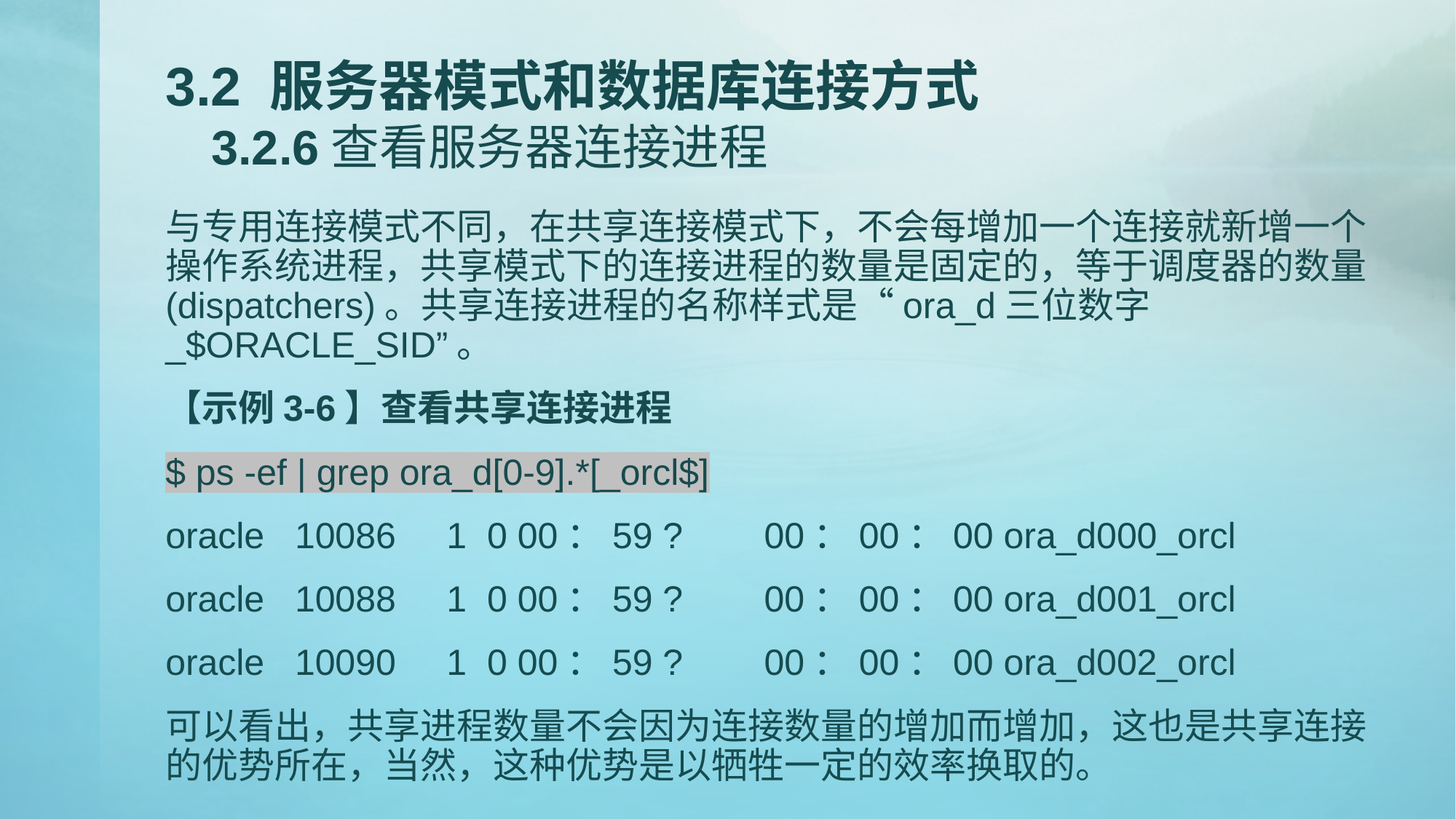

# 3.2 服务器模式和数据库连接方式 3.2.6查看服务器连接进程
与专用连接模式不同，在共享连接模式下，不会每增加一个连接就新增一个操作系统进程，共享模式下的连接进程的数量是固定的，等于调度器的数量(dispatchers)。共享连接进程的名称样式是“ora_d三位数字_$ORACLE_SID”。
【示例3-6】查看共享连接进程
$ ps -ef | grep ora_d[0-9].*[_orcl$]
oracle   10086     1  0 00：59 ?        00：00：00 ora_d000_orcl
oracle   10088     1  0 00：59 ?        00：00：00 ora_d001_orcl
oracle   10090     1  0 00：59 ?        00：00：00 ora_d002_orcl
可以看出，共享进程数量不会因为连接数量的增加而增加，这也是共享连接的优势所在，当然，这种优势是以牺牲一定的效率换取的。